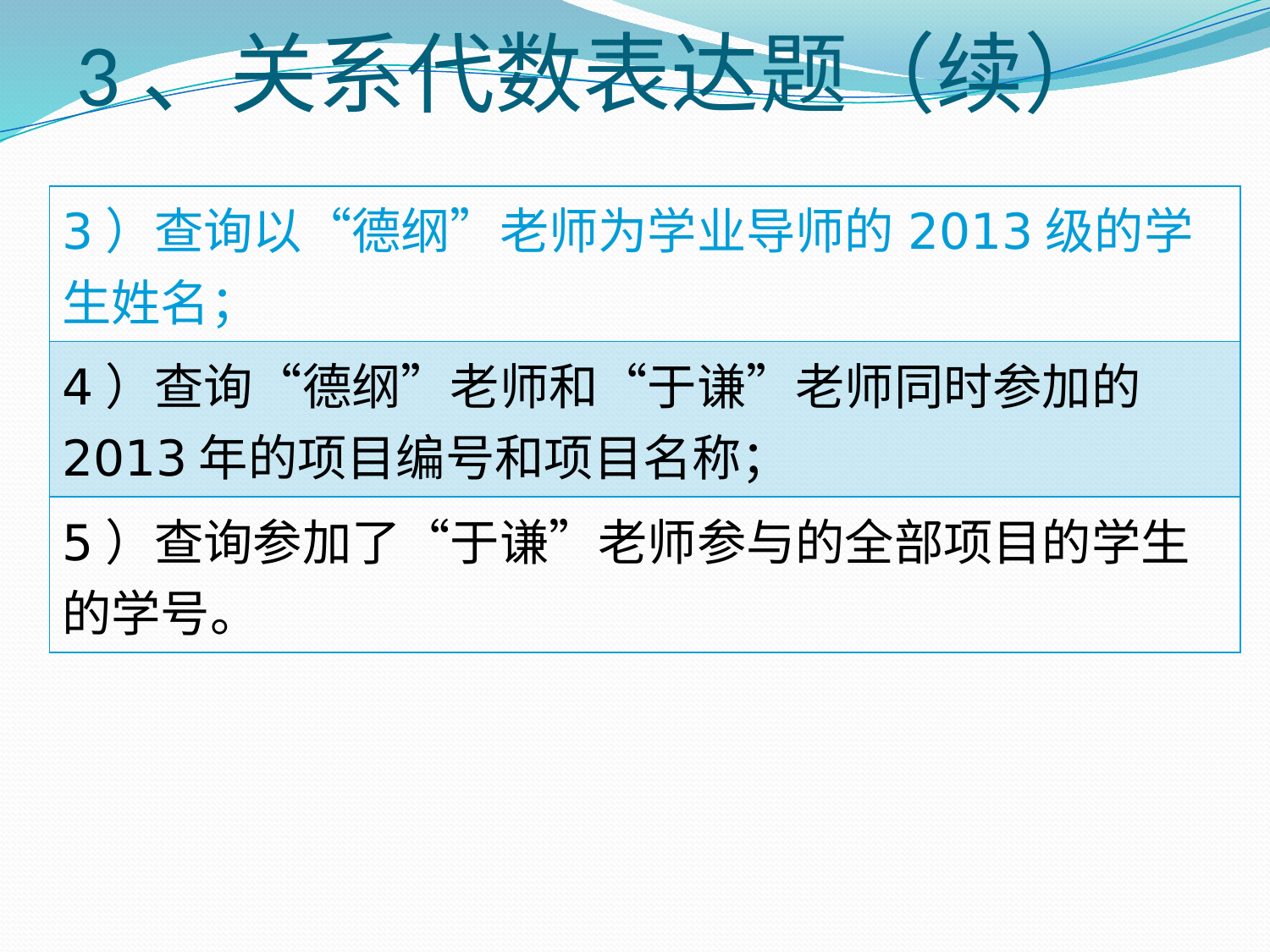

3、关系代数表达题（续）
| 3）查询以“德纲”老师为学业导师的2013级的学生姓名； |
| --- |
| 4）查询“德纲”老师和“于谦”老师同时参加的2013年的项目编号和项目名称； |
| 5）查询参加了“于谦”老师参与的全部项目的学生的学号。 |